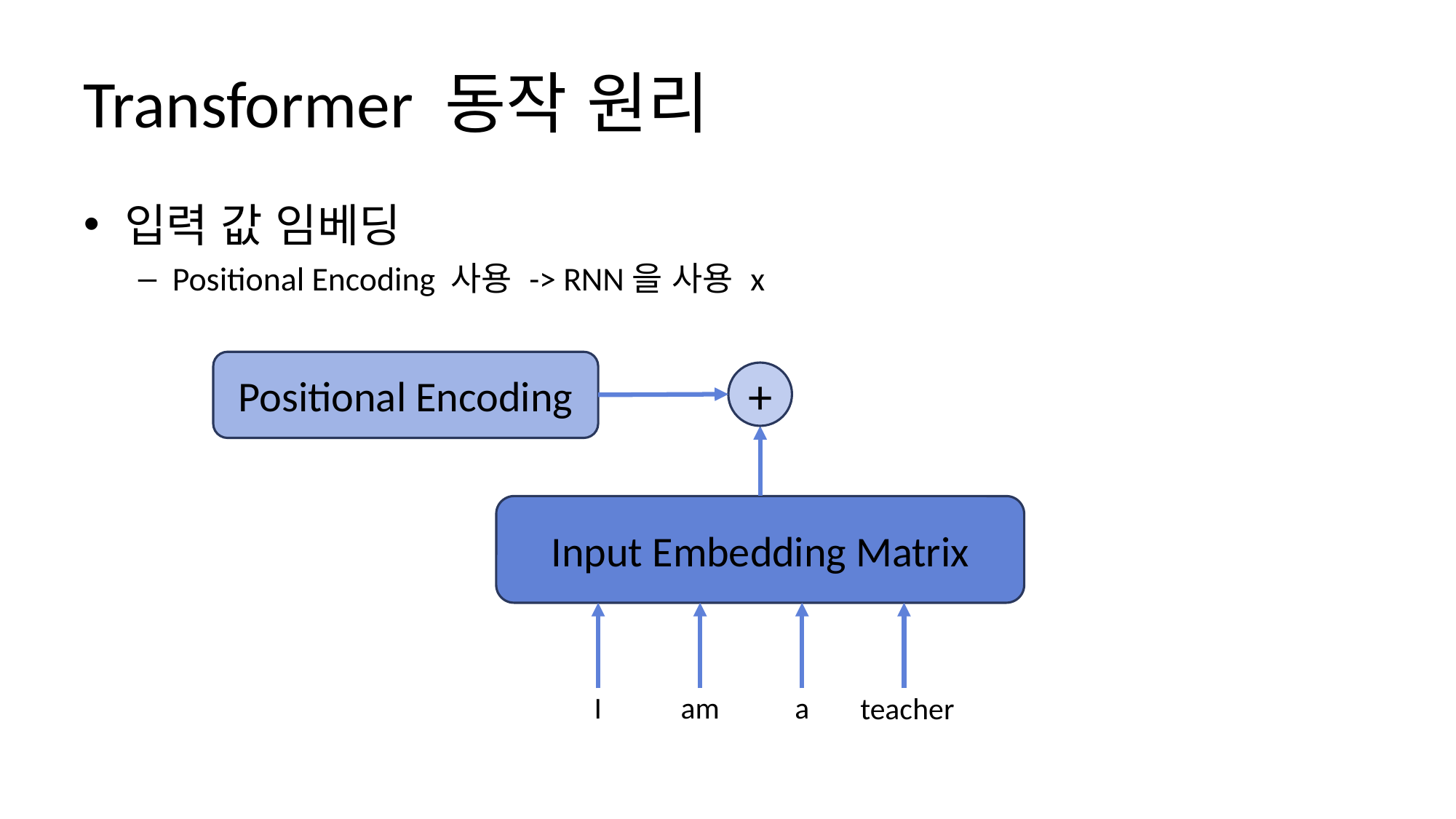

# Transformer 동작 원리
입력 값 임베딩
Positional Encoding 사용 -> RNN을 사용 x
Positional Encoding
Input Embedding Matrix
I
am
a
teacher
+